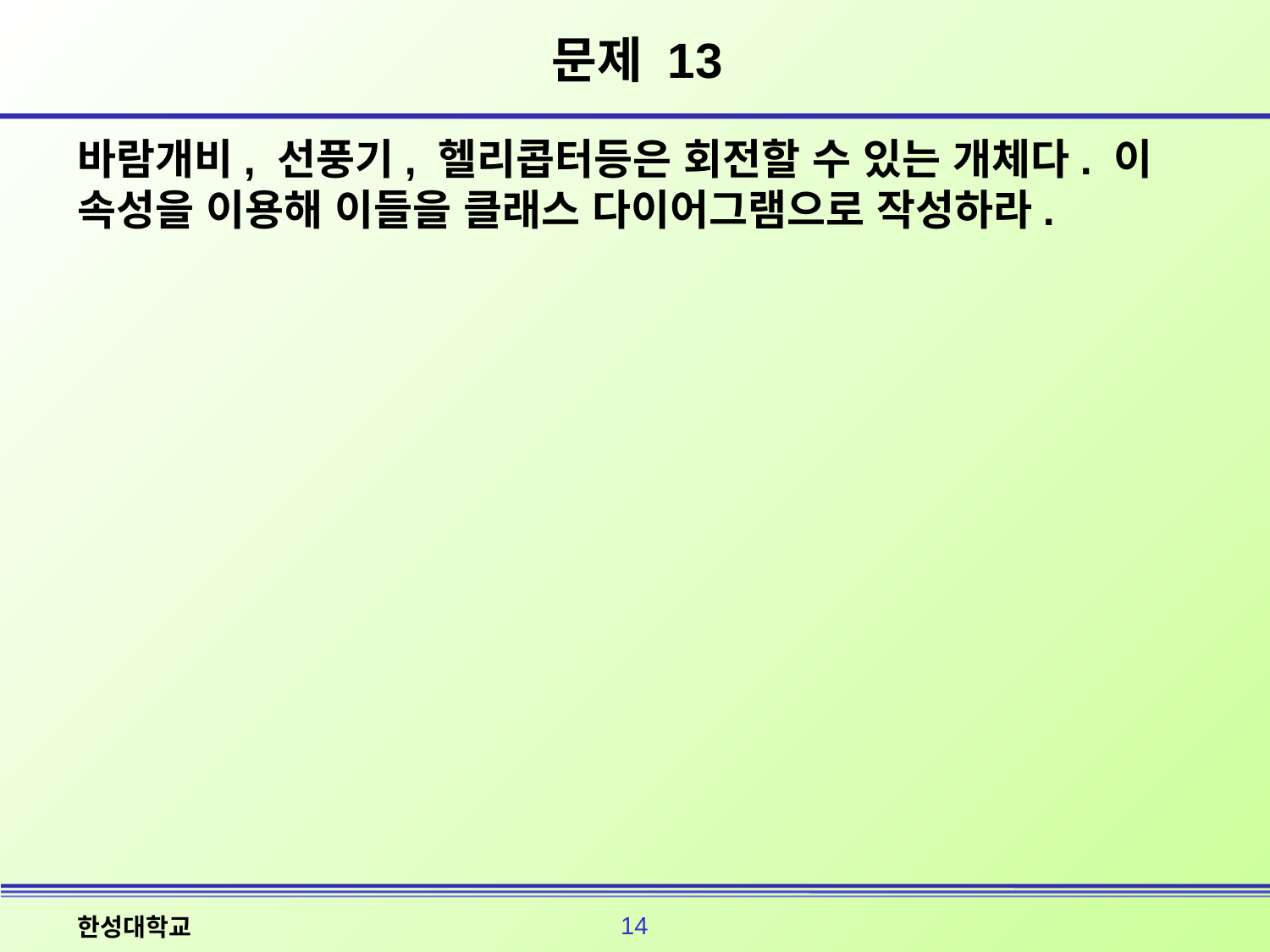

# 문제 13
바람개비, 선풍기, 헬리콥터등은 회전할 수 있는 개체다. 이 속성을 이용해 이들을 클래스 다이어그램으로 작성하라.